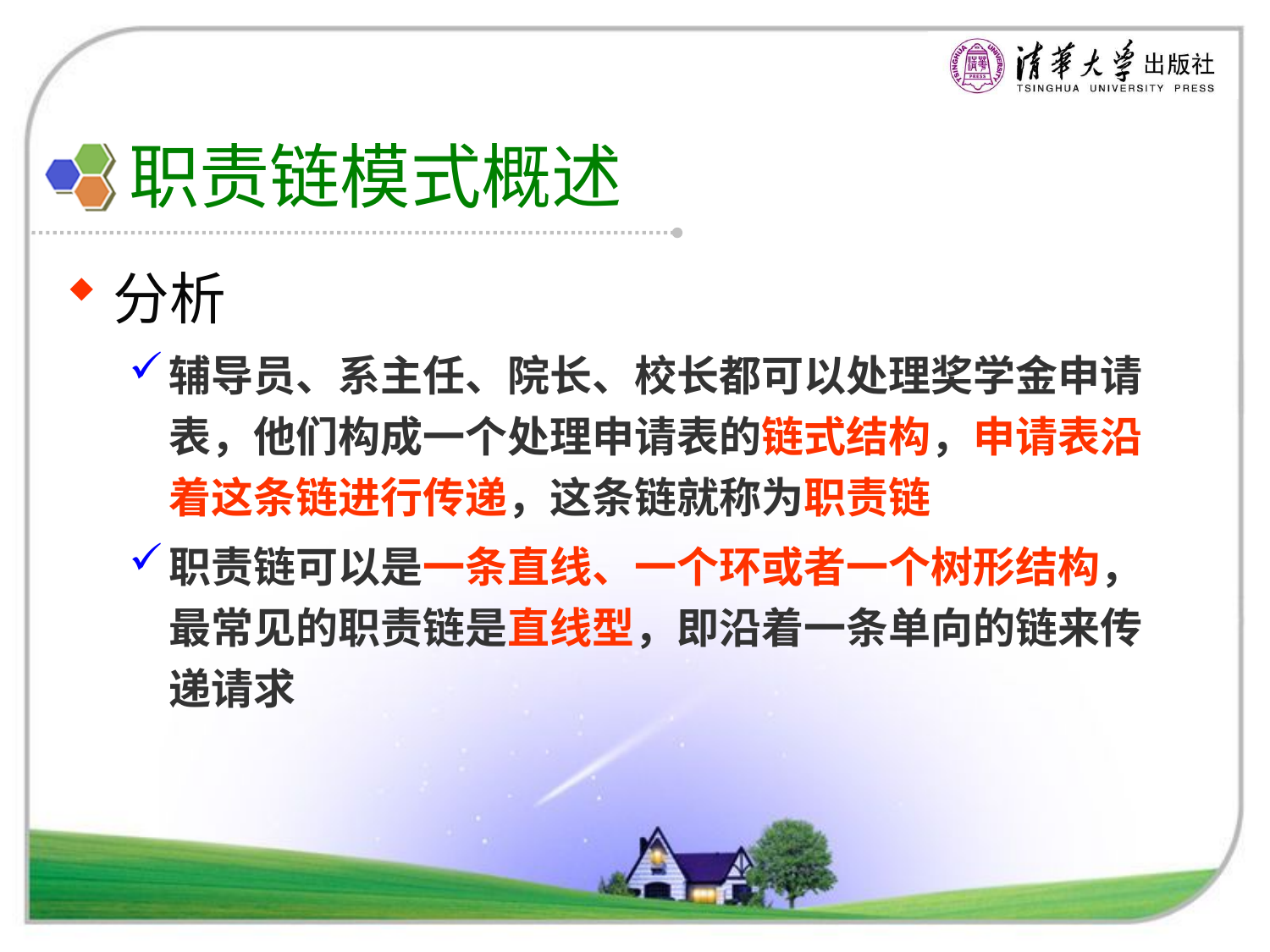

# 职责链模式概述
分析
辅导员、系主任、院长、校长都可以处理奖学金申请表，他们构成一个处理申请表的链式结构，申请表沿着这条链进行传递，这条链就称为职责链
职责链可以是一条直线、一个环或者一个树形结构，最常见的职责链是直线型，即沿着一条单向的链来传递请求